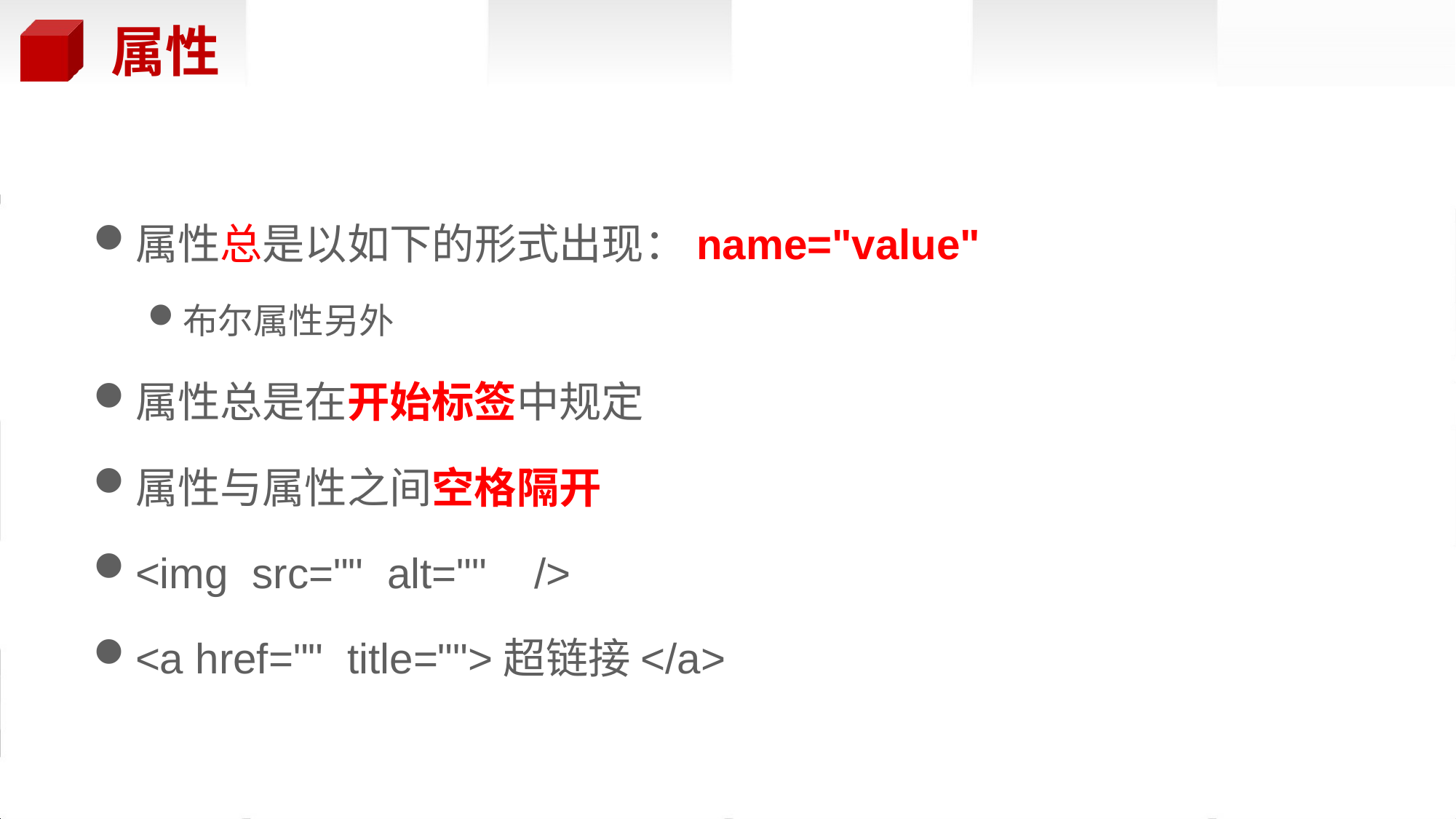

# 属性
属性总是以如下的形式出现：name="value"
布尔属性另外
属性总是在开始标签中规定
属性与属性之间空格隔开
<img  src=""  alt=""    />
<a href=""  title="">超链接</a>